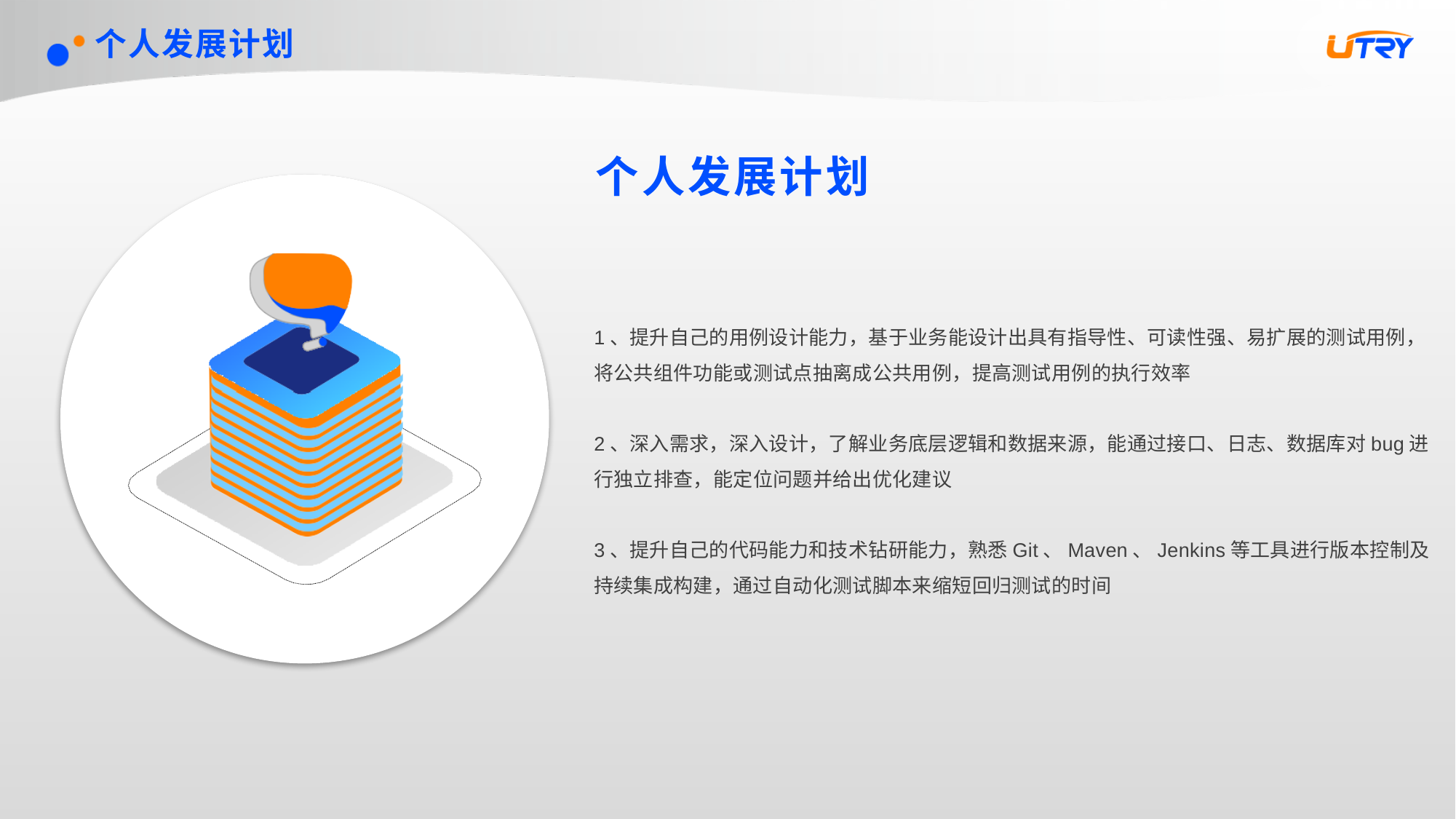

个人发展计划

# 个人发展计划
1、提升自己的用例设计能力，基于业务能设计出具有指导性、可读性强、易扩展的测试用例，将公共组件功能或测试点抽离成公共用例，提高测试用例的执行效率

2、深入需求，深入设计，了解业务底层逻辑和数据来源，能通过接口、日志、数据库对bug进行独立排查，能定位问题并给出优化建议

3、提升自己的代码能力和技术钻研能力，熟悉Git、Maven、Jenkins等工具进行版本控制及持续集成构建，通过自动化测试脚本来缩短回归测试的时间